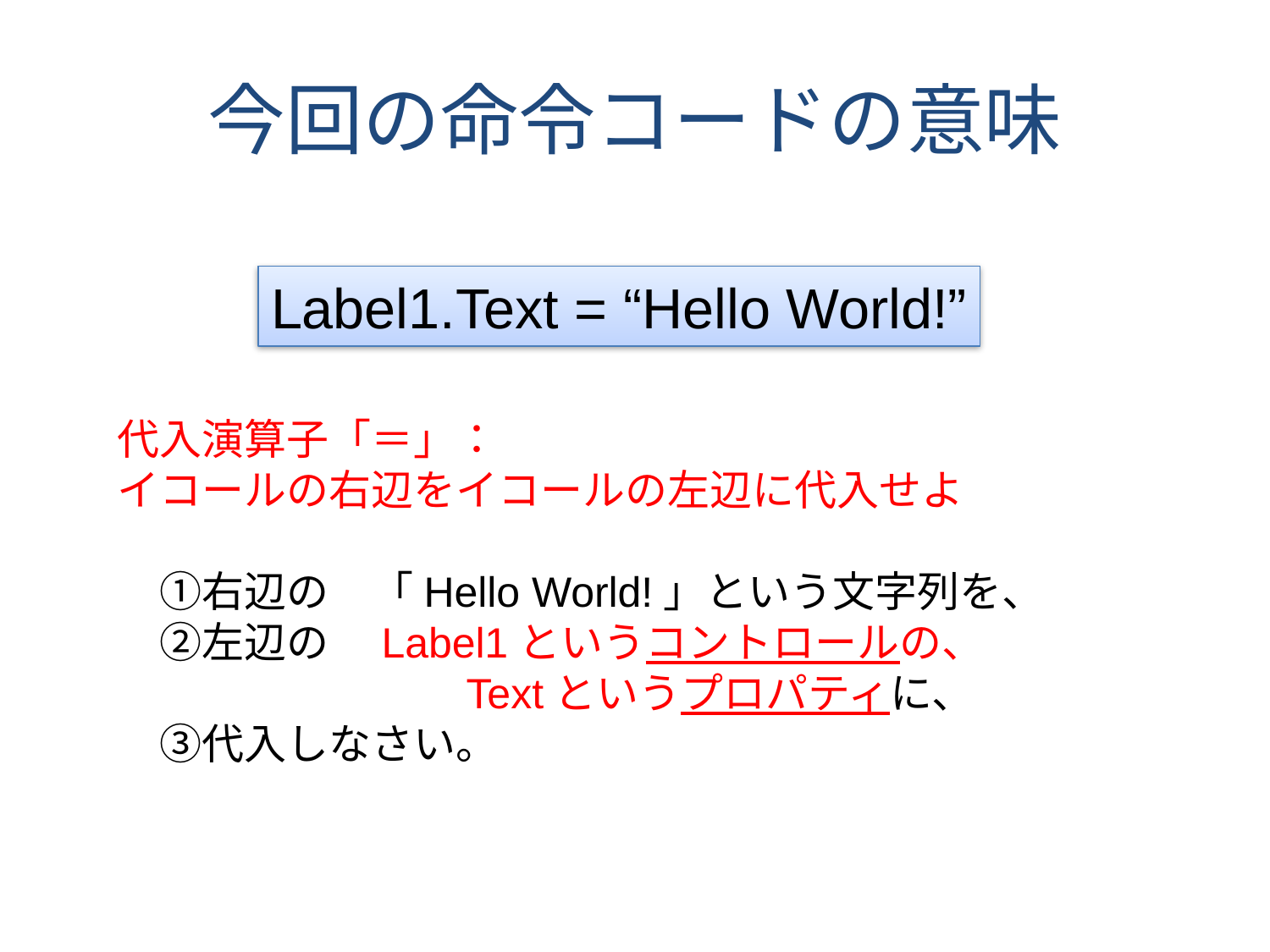

今回の命令コードの意味
Label1.Text = “Hello World!”
代入演算子「＝」：
イコールの右辺をイコールの左辺に代入せよ

　①右辺の　「Hello World!」という文字列を、
　②左辺の　Label1というコントロールの、
　　　　　　　　Textというプロパティに、
　③代入しなさい。